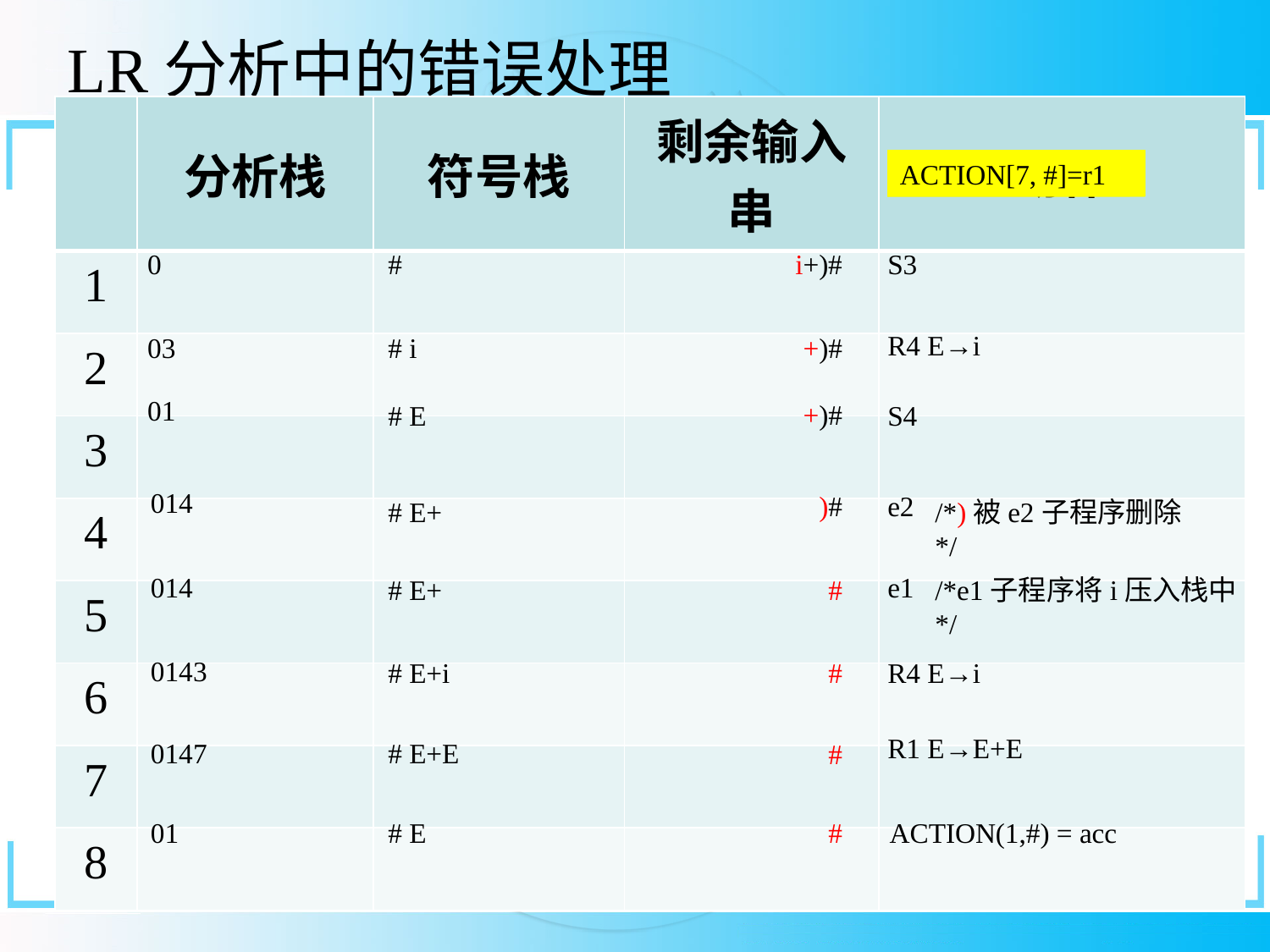

LR分析中的错误处理
|  | 分析栈 | 符号栈 | 剩余输入串 | 动作 |
| --- | --- | --- | --- | --- |
| 1 |  |  |  |  |
| 2 |  |  |  |  |
| 3 |  |  |  |  |
| 4 |  |  |  |  |
| 5 |  |  |  |  |
| 6 |  |  |  |  |
| 7 |  |  |  |  |
| 8 |  |  |  |  |
ACTION[1,+]=S4
ACTION[3,+]=R4
ACTION[0, i]=S3
ACTION[4, )]=e2
ACTION[4, #]=e1
ACTION[3, #]=r4
GOTO[4, E]=7
ACTION[7, #]=r1
GOTO[0,E]=1
0
#
i+)#
S3
R4 E→i
03
# i
+)#
01
+)#
# E
S4
014
)#
e2
# E+
/*)被e2子程序删除*/
014
e1
# E+
#
/*e1子程序将i压入栈中*/
0143
# E+i
#
R4 E→i
R1 E→E+E
0147
# E+E
#
01
# E
#
ACTION(1,#) = acc